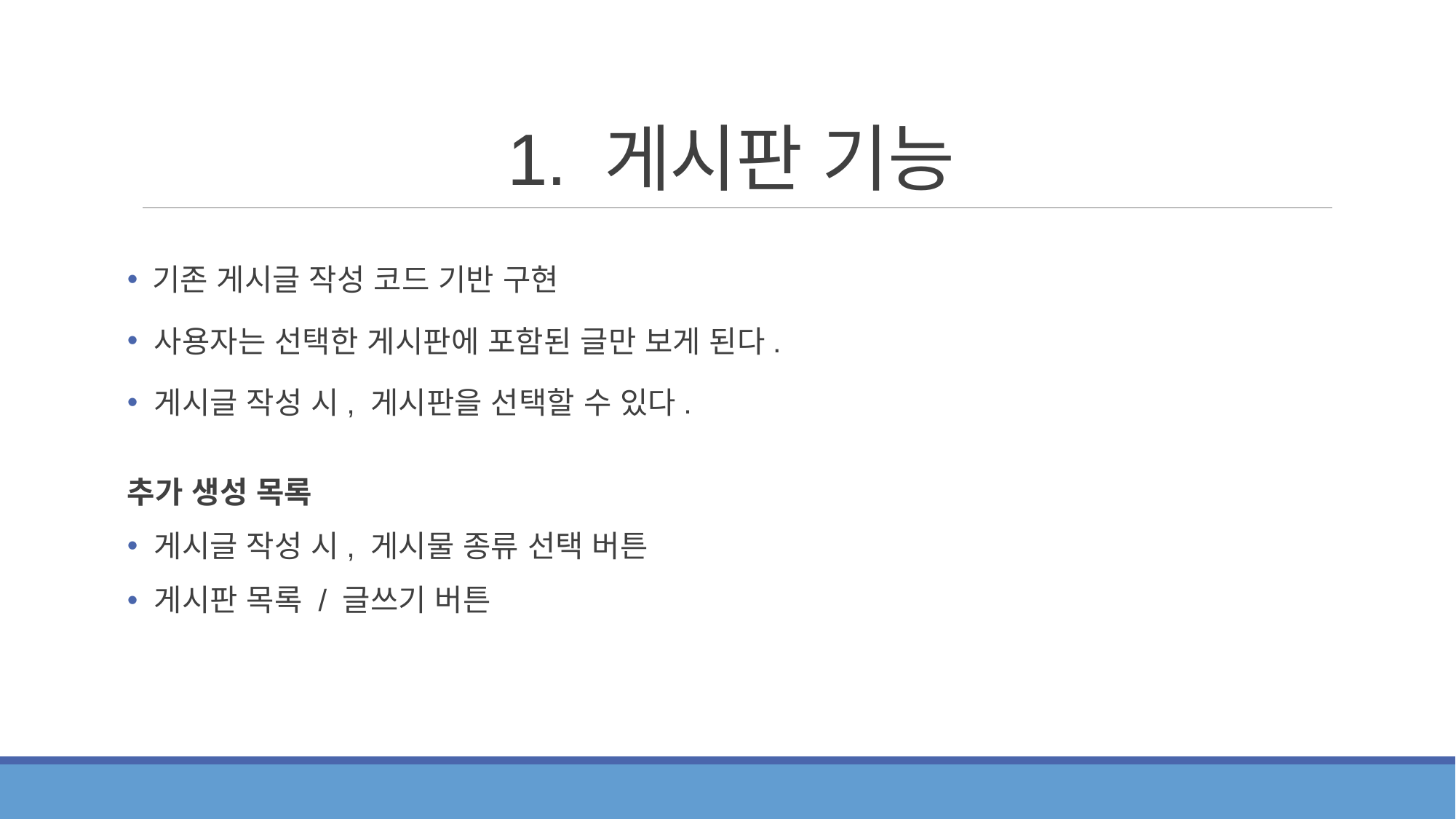

# 1. 게시판 기능
 기존 게시글 작성 코드 기반 구현
 사용자는 선택한 게시판에 포함된 글만 보게 된다.
 게시글 작성 시, 게시판을 선택할 수 있다.

추가 생성 목록
 게시글 작성 시, 게시물 종류 선택 버튼
 게시판 목록 / 글쓰기 버튼